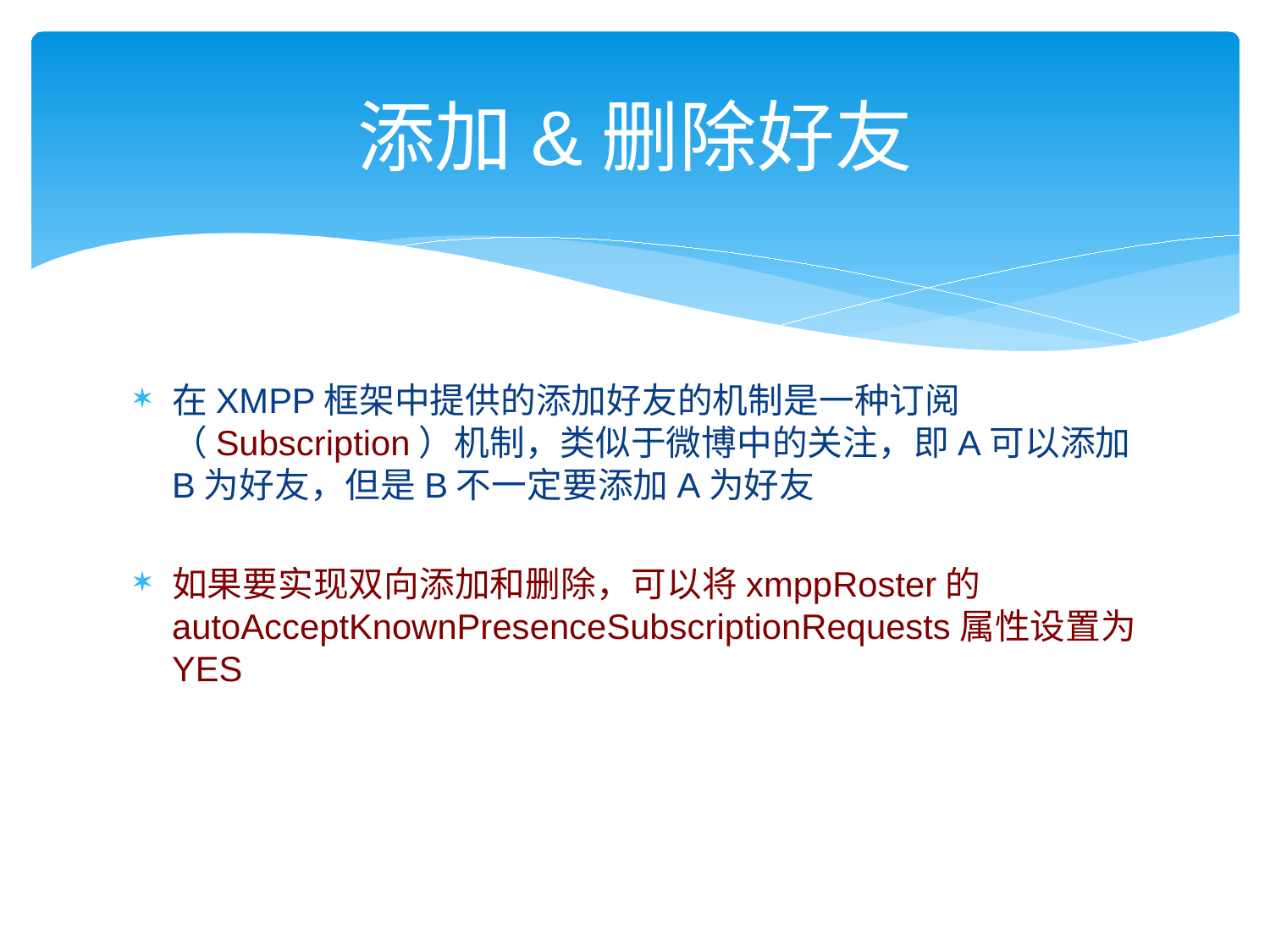

# 添加&删除好友
在XMPP框架中提供的添加好友的机制是一种订阅（Subscription）机制，类似于微博中的关注，即A可以添加B为好友，但是B不一定要添加A为好友

如果要实现双向添加和删除，可以将xmppRoster的autoAcceptKnownPresenceSubscriptionRequests属性设置为YES